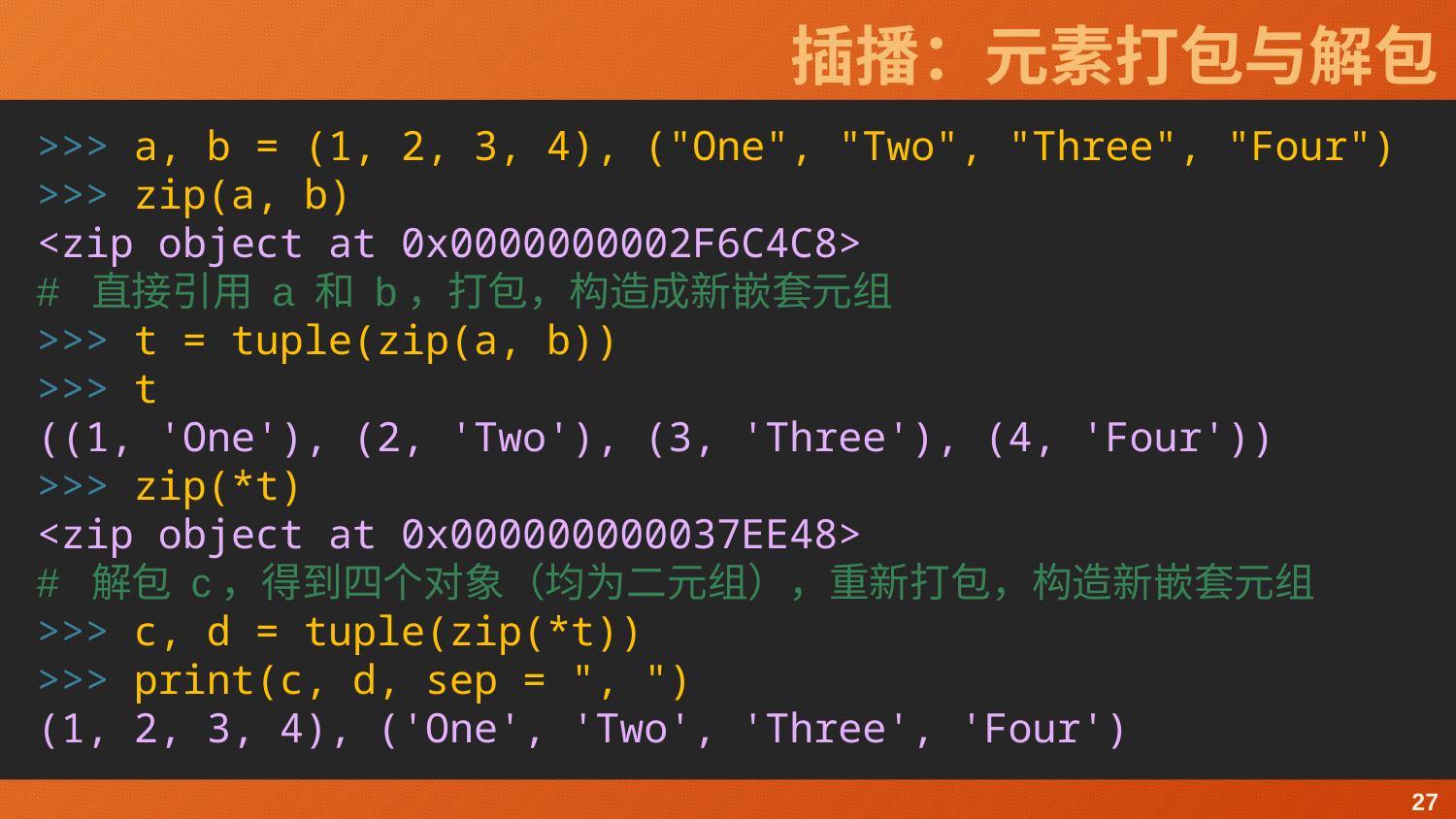

# 插播：元素打包与解包
>>> a, b = (1, 2, 3, 4), ("One", "Two", "Three", "Four")
>>> zip(a, b)
<zip object at 0x0000000002F6C4C8>
#  直接引用 a 和 b，打包，构造成新嵌套元组
>>> t = tuple(zip(a, b))
>>> t
((1, 'One'), (2, 'Two'), (3, 'Three'), (4, 'Four'))
>>> zip(*t)
<zip object at 0x000000000037EE48>
#  解包 c，得到四个对象（均为二元组），重新打包，构造新嵌套元组
>>> c, d = tuple(zip(*t))
>>> print(c, d, sep = ", ")
(1, 2, 3, 4), ('One', 'Two', 'Three', 'Four')
27